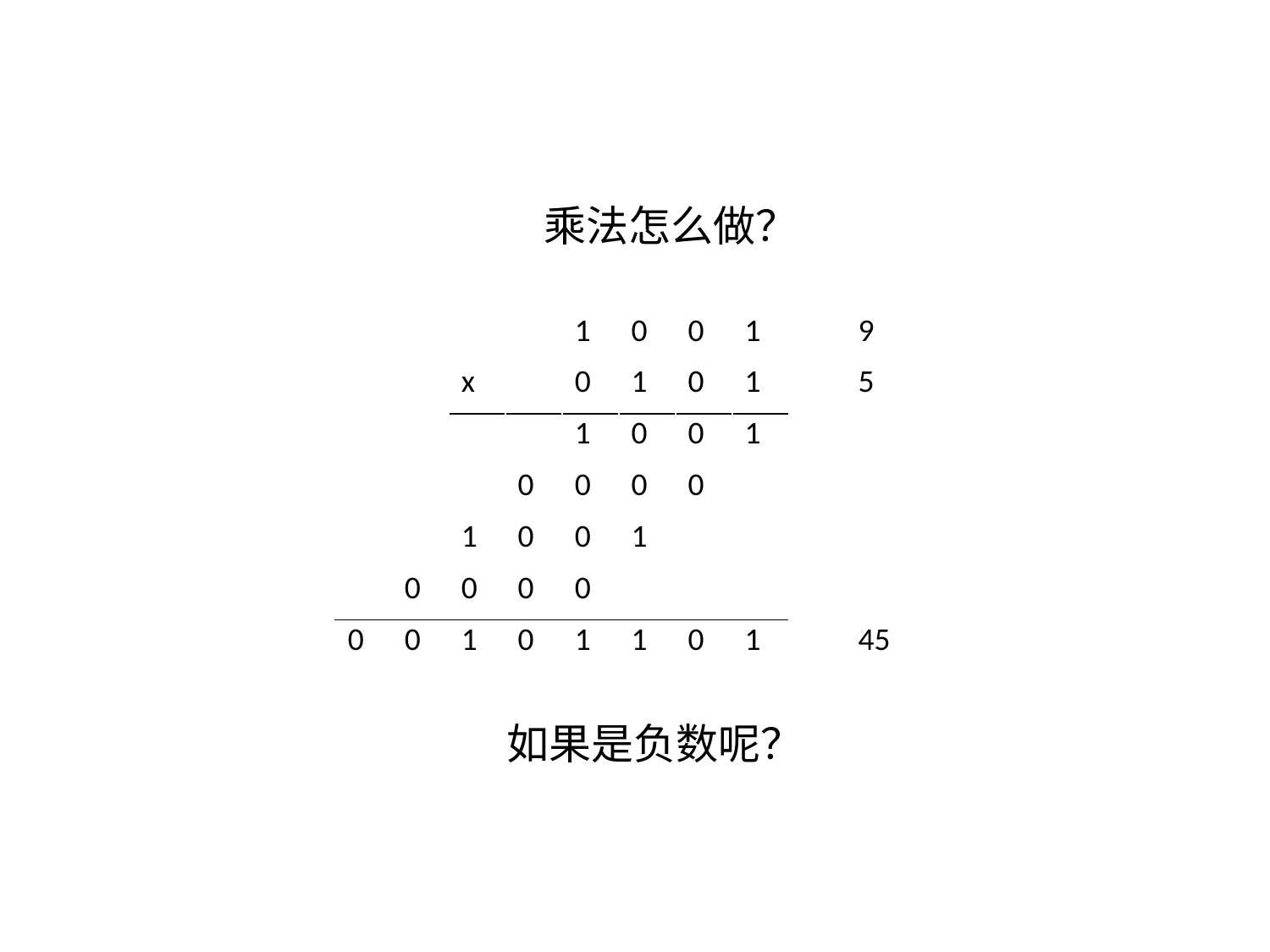

乘法怎么做？
|  |  |  |  | 1 | 0 | 0 | 1 |  | 9 |  |
| --- | --- | --- | --- | --- | --- | --- | --- | --- | --- | --- |
|  |  | x |  | 0 | 1 | 0 | 1 |  | 5 |  |
|  |  |  |  | 1 | 0 | 0 | 1 |  |  |  |
|  |  |  | 0 | 0 | 0 | 0 |  |  |  |  |
|  |  | 1 | 0 | 0 | 1 |  |  |  |  |  |
|  | 0 | 0 | 0 | 0 |  |  |  |  |  |  |
| 0 | 0 | 1 | 0 | 1 | 1 | 0 | 1 |  | 45 |  |
|  |  |  |  |  |  |  |  |  |  |  |
如果是负数呢？